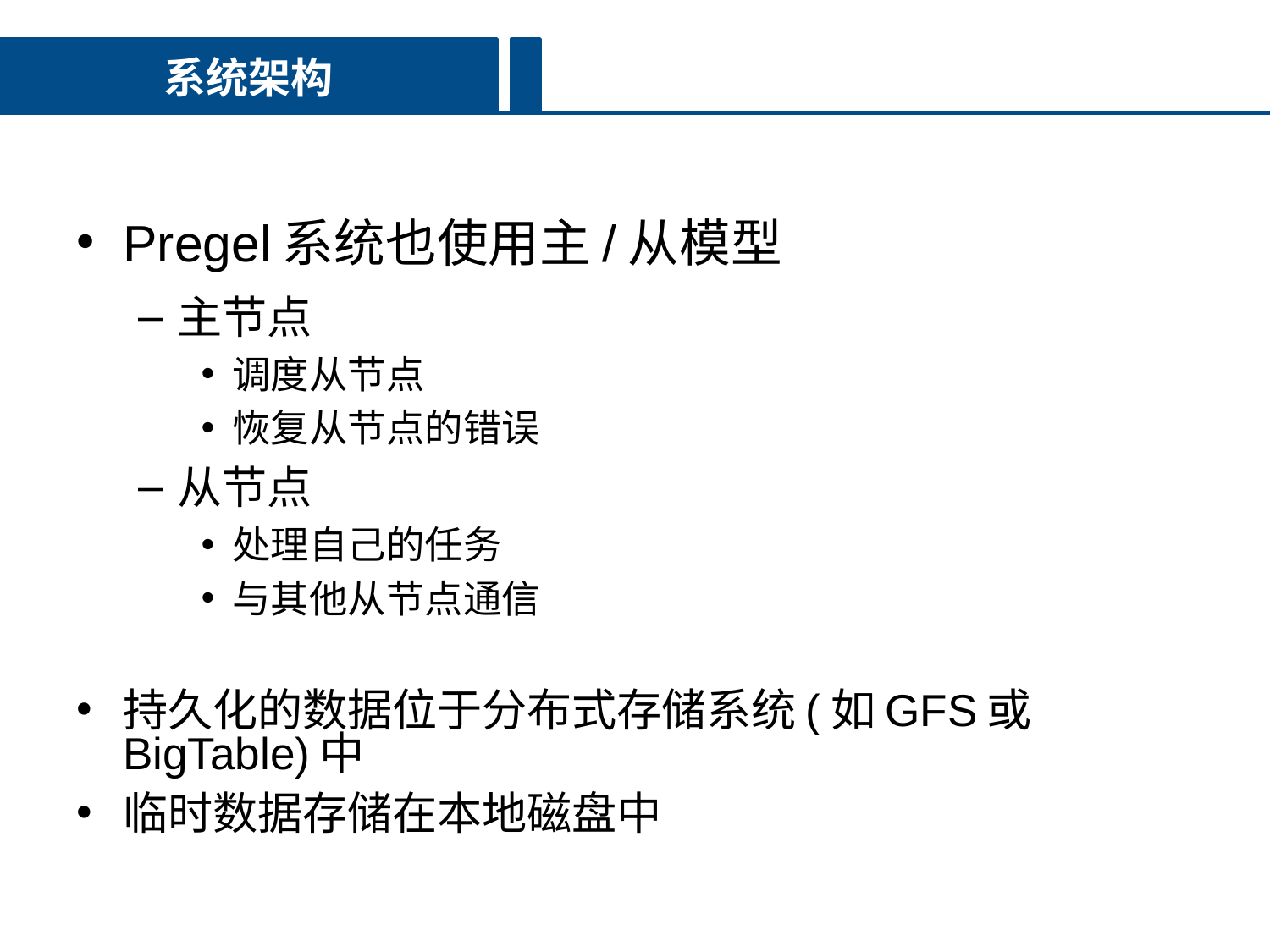

系统架构

Pregel系统也使用主/从模型
主节点
调度从节点
恢复从节点的错误
从节点
处理自己的任务
与其他从节点通信

持久化的数据位于分布式存储系统(如GFS或BigTable)中
临时数据存储在本地磁盘中